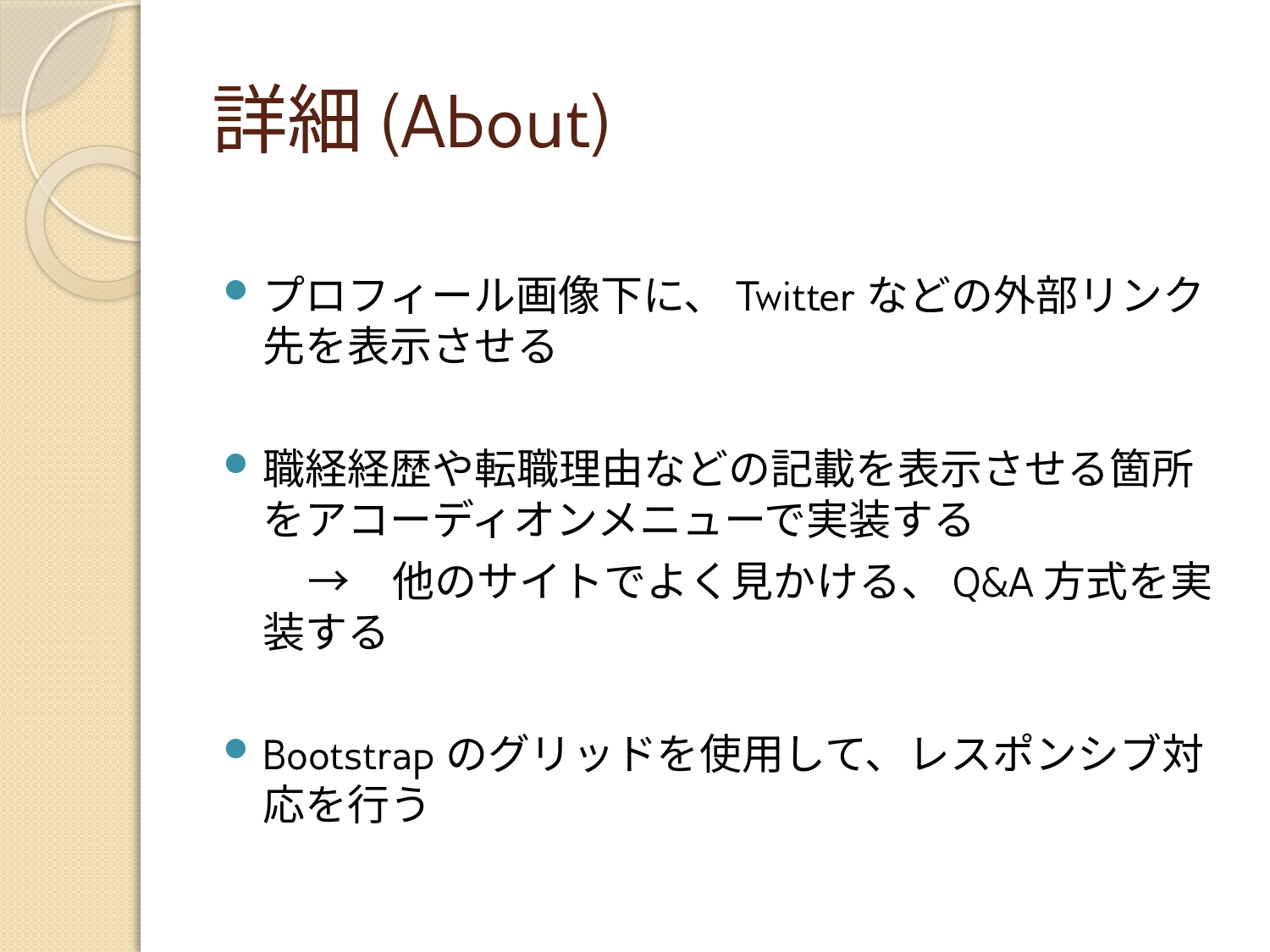

# 詳細(About)

プロフィール画像下に、Twitterなどの外部リンク先を表示させる

職経経歴や転職理由などの記載を表示させる箇所をアコーディオンメニューで実装する
　　→　他のサイトでよく見かける、Q&A方式を実装する

Bootstrapのグリッドを使用して、レスポンシブ対応を行う